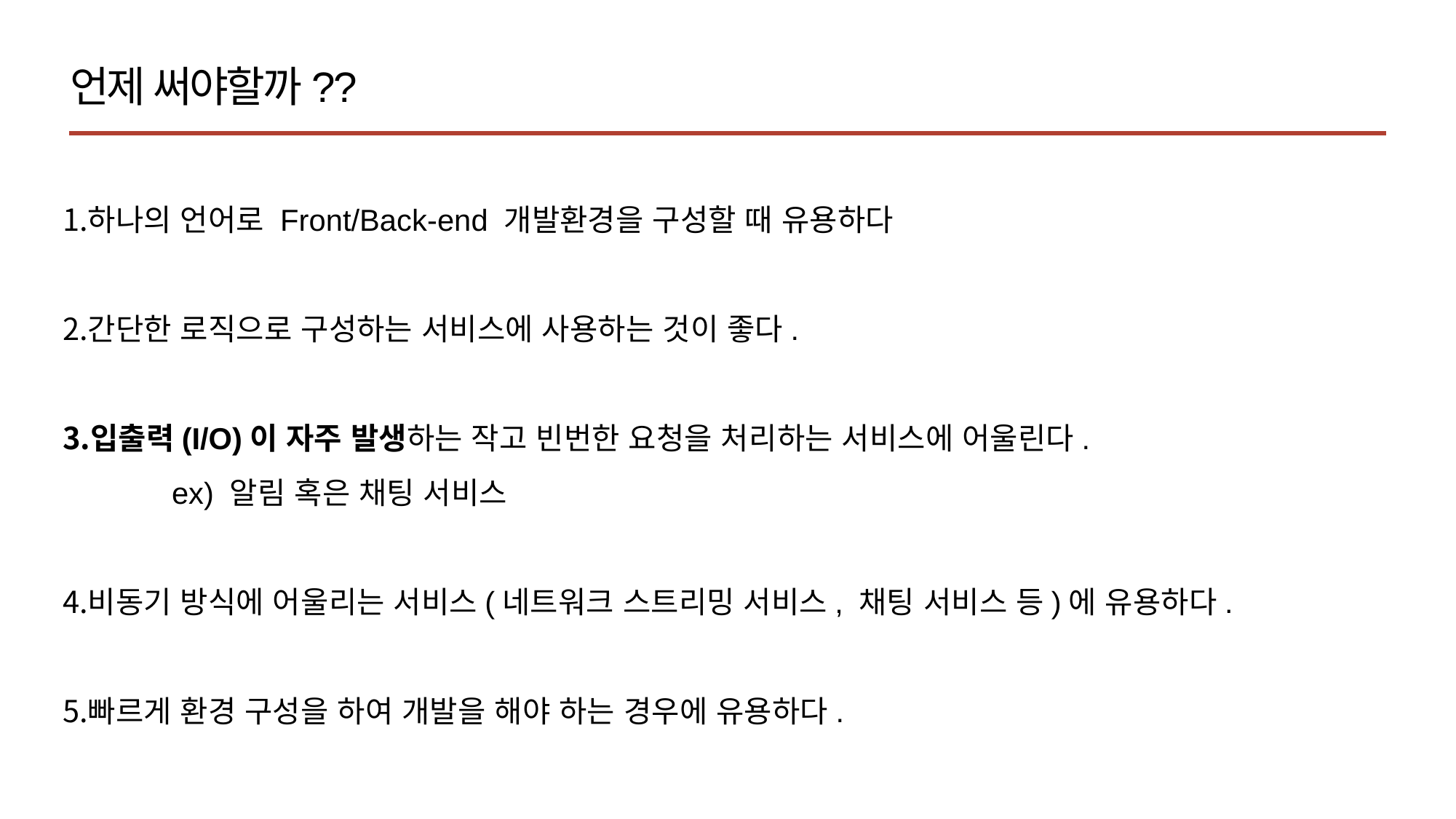

언제 써야할까??
하나의 언어로 Front/Back-end 개발환경을 구성할 때 유용하다

간단한 로직으로 구성하는 서비스에 사용하는 것이 좋다.

입출력(I/O)이 자주 발생하는 작고 빈번한 요청을 처리하는 서비스에 어울린다.
	ex) 알림 혹은 채팅 서비스

비동기 방식에 어울리는 서비스(네트워크 스트리밍 서비스, 채팅 서비스 등)에 유용하다.

빠르게 환경 구성을 하여 개발을 해야 하는 경우에 유용하다.